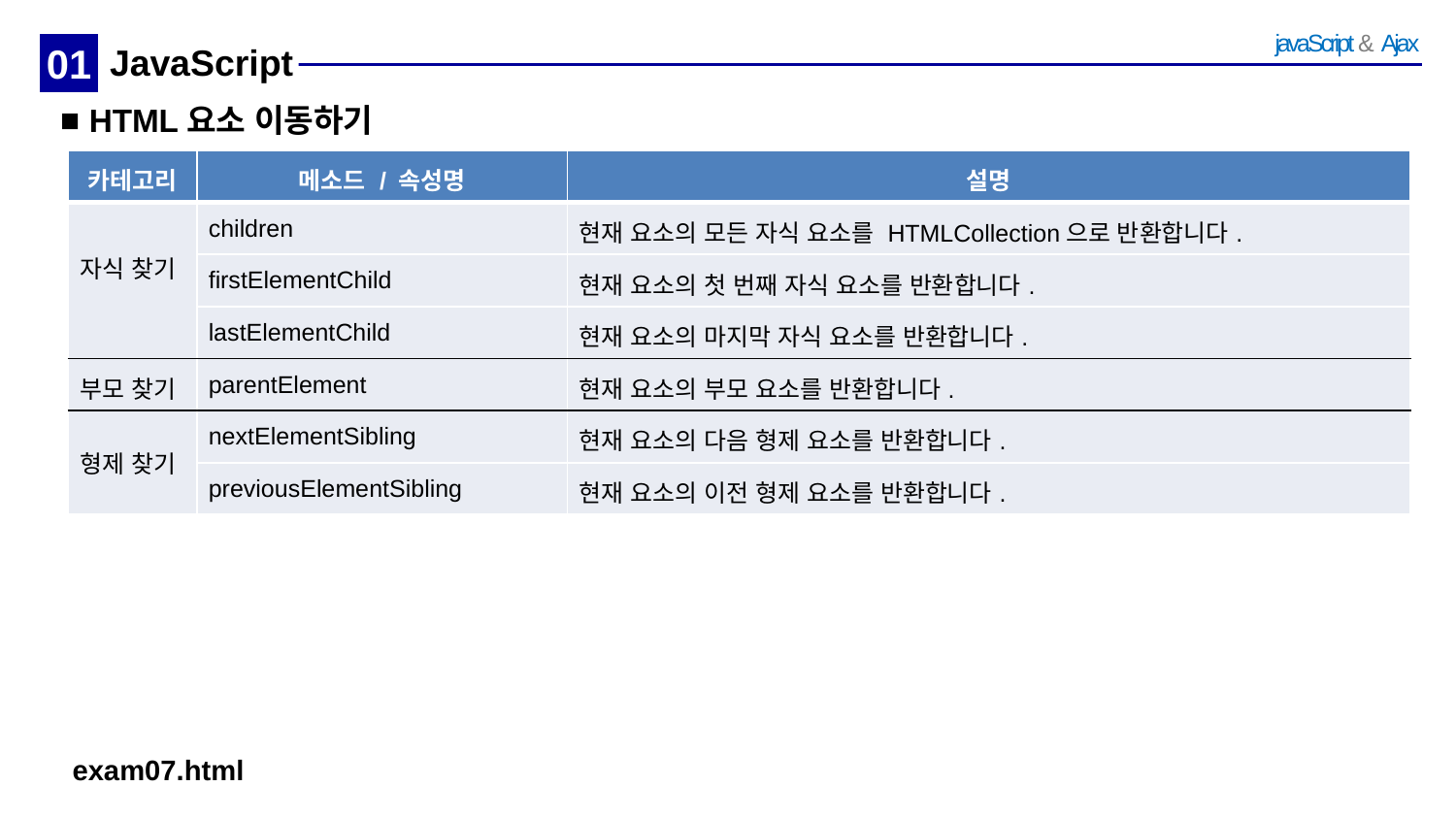

01
# JavaScript
HTML요소 이동하기
| 카테고리 | 메소드 / 속성명 | 설명 |
| --- | --- | --- |
| 자식 찾기 | children | 현재 요소의 모든 자식 요소를 HTMLCollection으로 반환합니다. |
|  | firstElementChild | 현재 요소의 첫 번째 자식 요소를 반환합니다. |
|  | lastElementChild | 현재 요소의 마지막 자식 요소를 반환합니다. |
| 부모 찾기 | parentElement | 현재 요소의 부모 요소를 반환합니다. |
| 형제 찾기 | nextElementSibling | 현재 요소의 다음 형제 요소를 반환합니다. |
|  | previousElementSibling | 현재 요소의 이전 형제 요소를 반환합니다. |
exam07.html